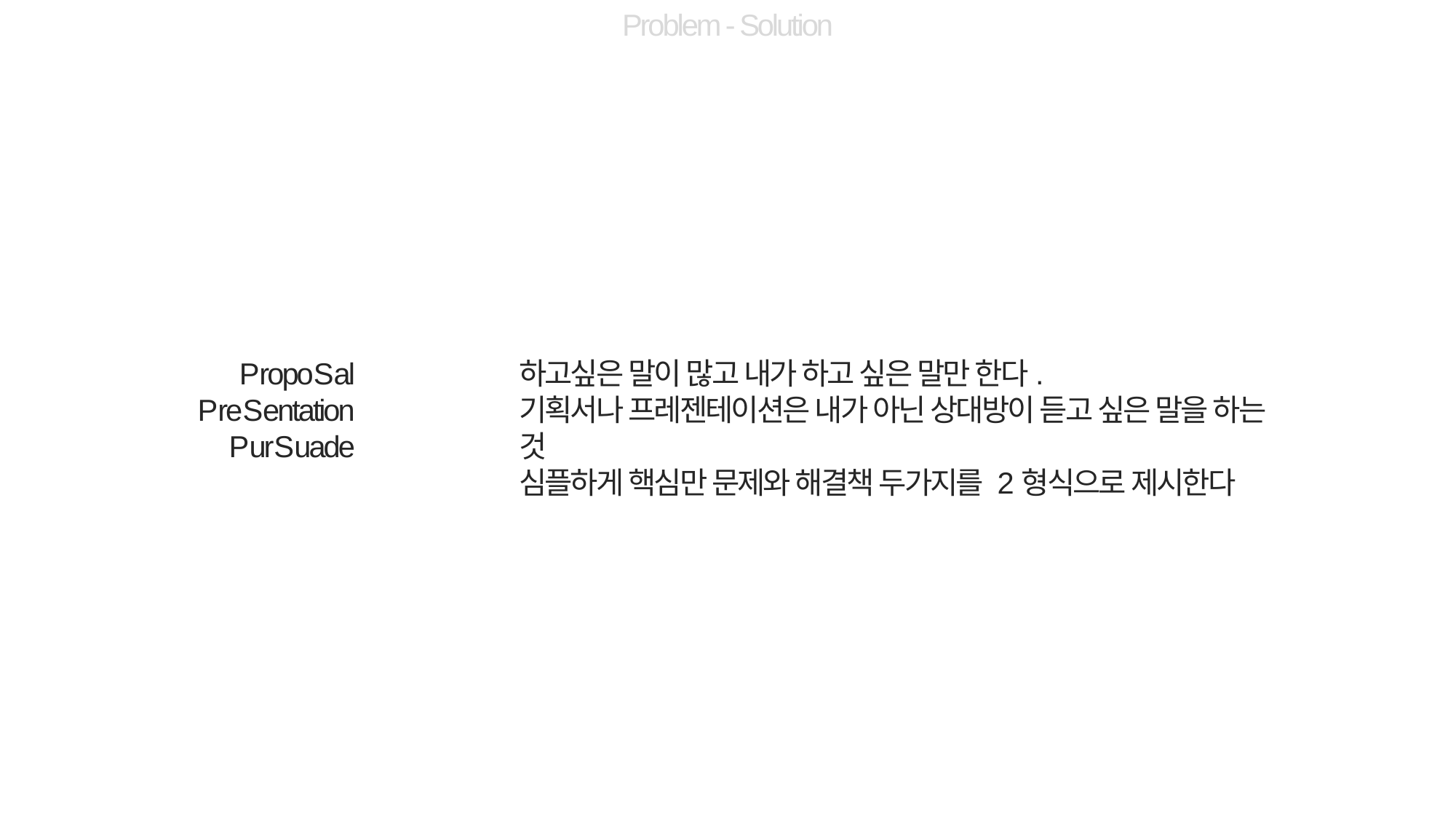

Problem - Solution
PropoSal
PreSentation
PurSuade
하고싶은 말이 많고 내가 하고 싶은 말만 한다.
기획서나 프레젠테이션은 내가 아닌 상대방이 듣고 싶은 말을 하는 것
심플하게 핵심만 문제와 해결책 두가지를 2형식으로 제시한다